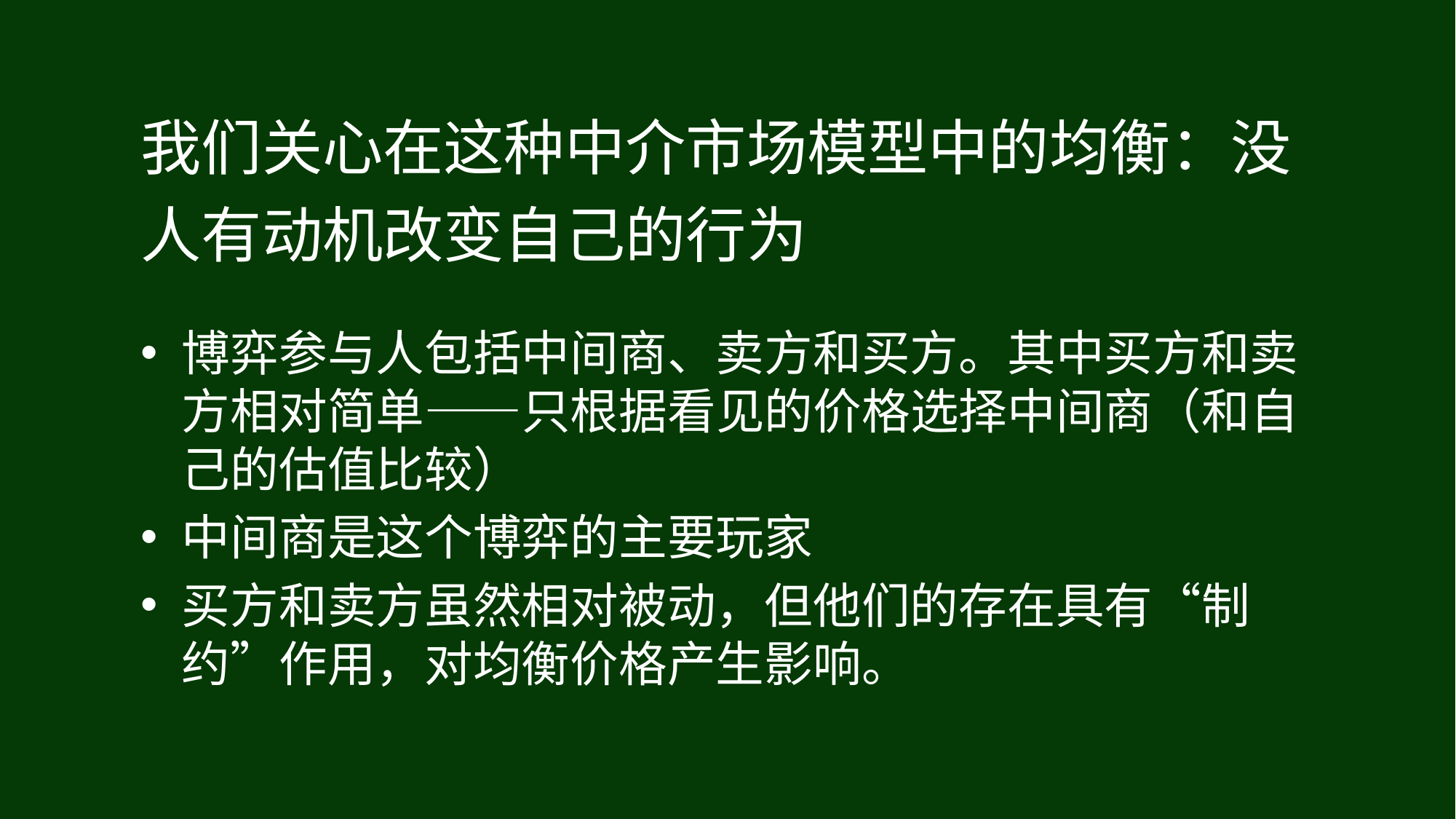

# 我们关心在这种中介市场模型中的均衡：没人有动机改变自己的行为
博弈参与人包括中间商、卖方和买方。其中买方和卖方相对简单——只根据看见的价格选择中间商（和自己的估值比较）
中间商是这个博弈的主要玩家
买方和卖方虽然相对被动，但他们的存在具有“制约”作用，对均衡价格产生影响。